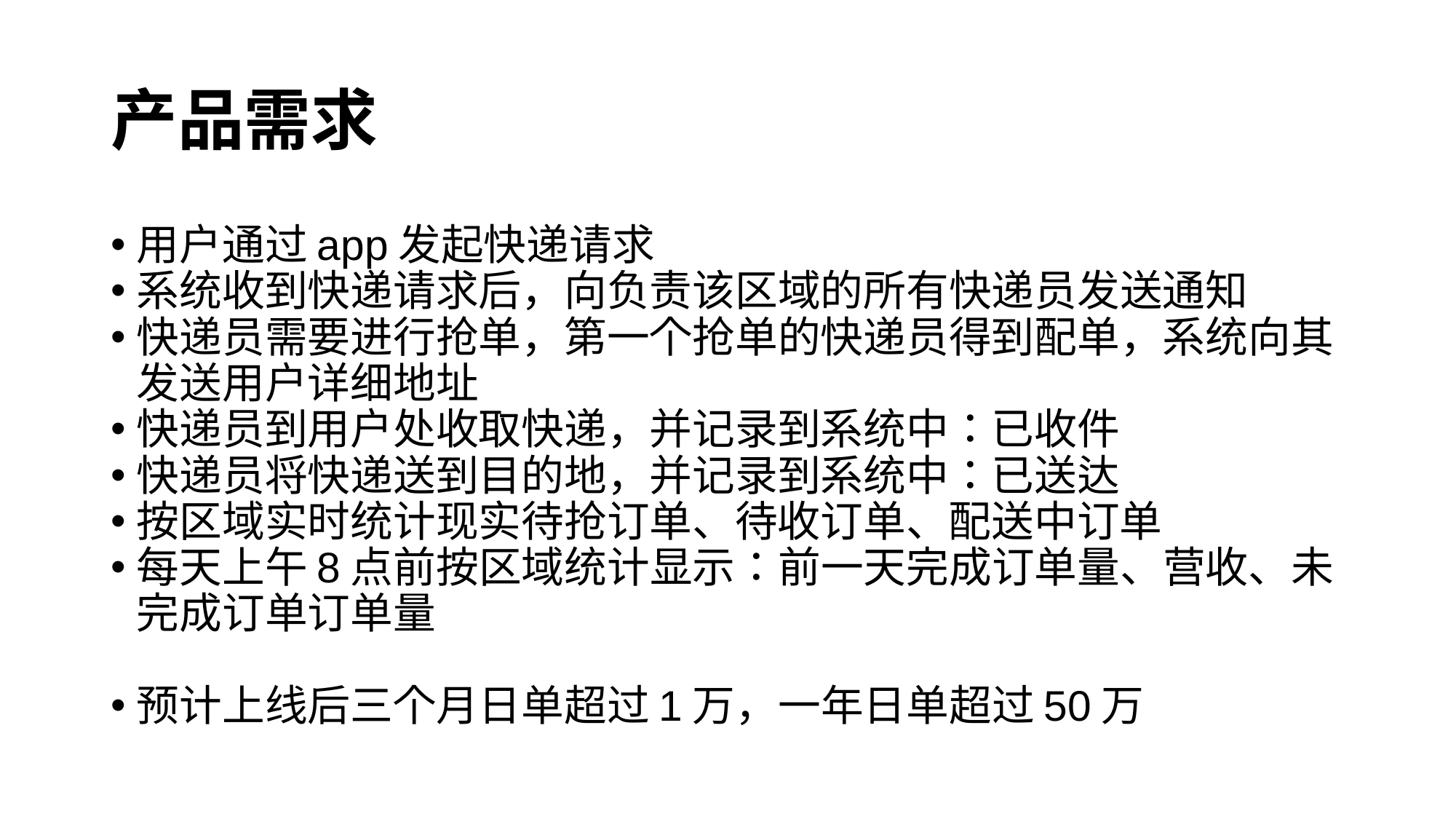

# 产品需求
用户通过app发起快递请求
系统收到快递请求后，向负责该区域的所有快递员发送通知
快递员需要进行抢单，第一个抢单的快递员得到配单，系统向其发送用户详细地址
快递员到用户处收取快递，并记录到系统中：已收件
快递员将快递送到目的地，并记录到系统中：已送达
按区域实时统计现实待抢订单、待收订单、配送中订单
每天上午8点前按区域统计显示：前一天完成订单量、营收、未完成订单订单量

预计上线后三个月日单超过1万，一年日单超过50万